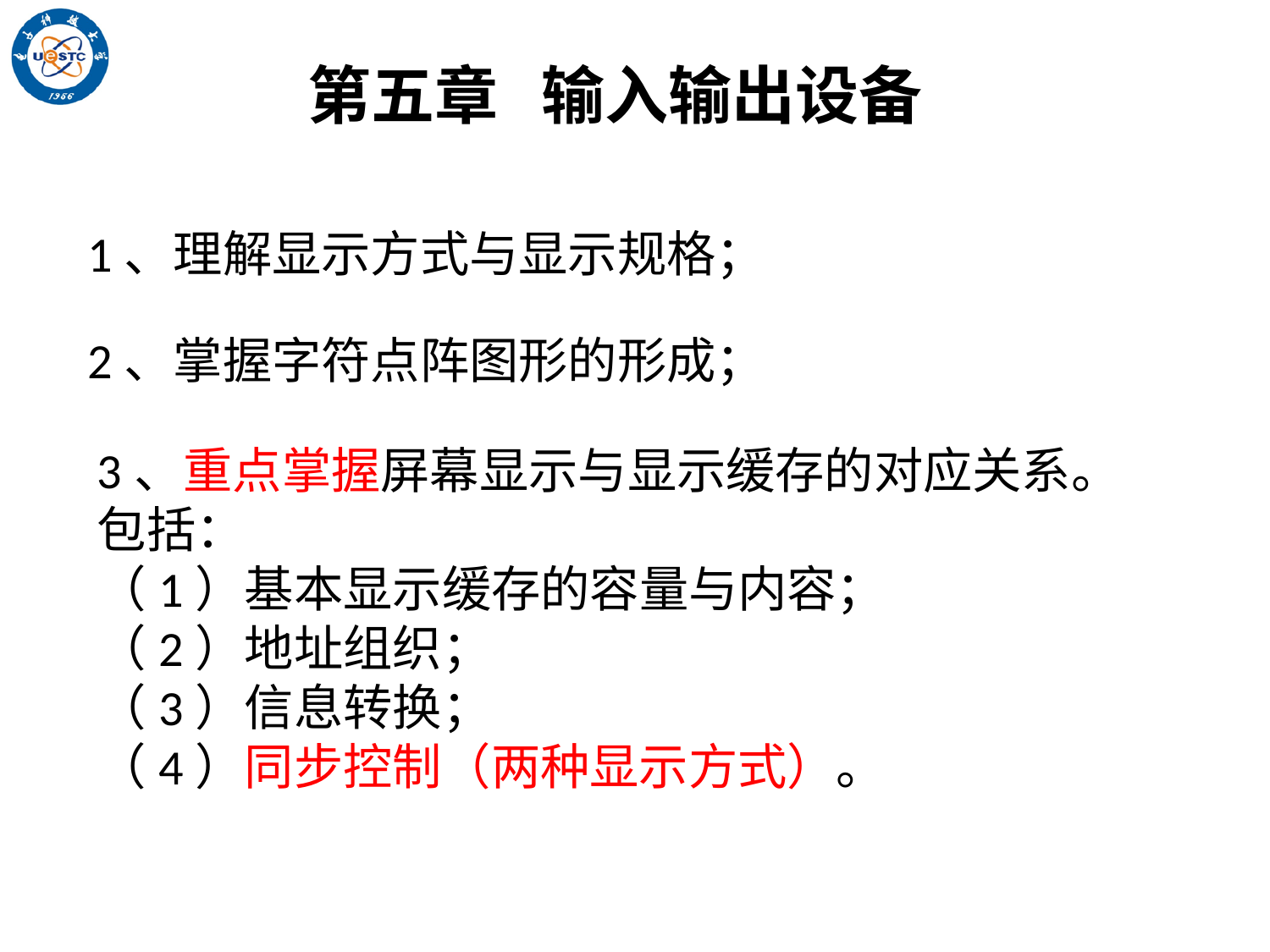

第五章   输入输出设备
1、理解显示方式与显示规格；
2、掌握字符点阵图形的形成；
3、重点掌握屏幕显示与显示缓存的对应关系。包括：
（1）基本显示缓存的容量与内容；
（2）地址组织；
（3）信息转换；
（4）同步控制（两种显示方式）。